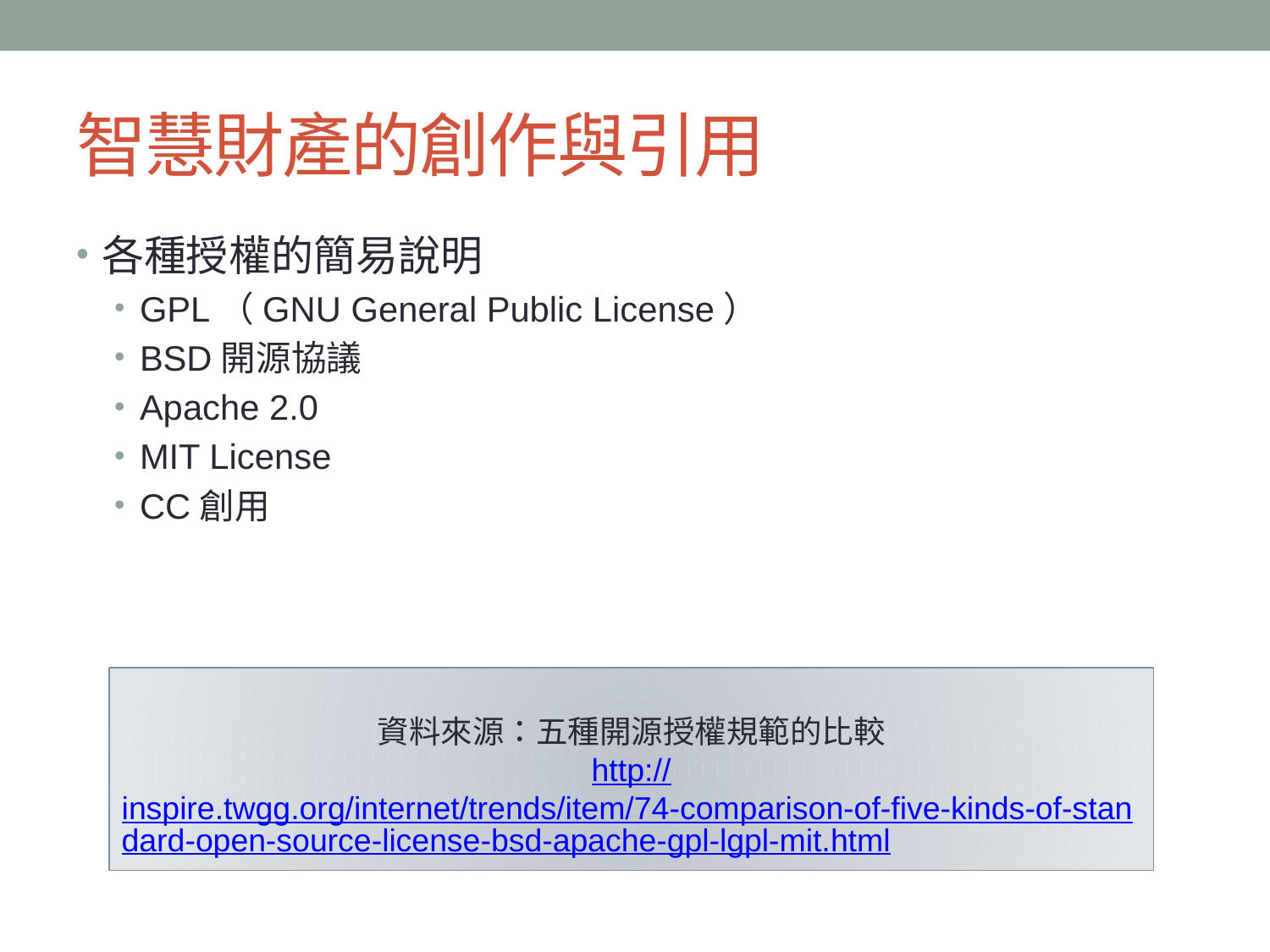

# 智慧財產的創作與引用
各種授權的簡易說明
GPL（GNU General Public License）
BSD開源協議
Apache 2.0
MIT License
CC創用

資料來源：五種開源授權規範的比較
http://inspire.twgg.org/internet/trends/item/74-comparison-of-five-kinds-of-standard-open-source-license-bsd-apache-gpl-lgpl-mit.html